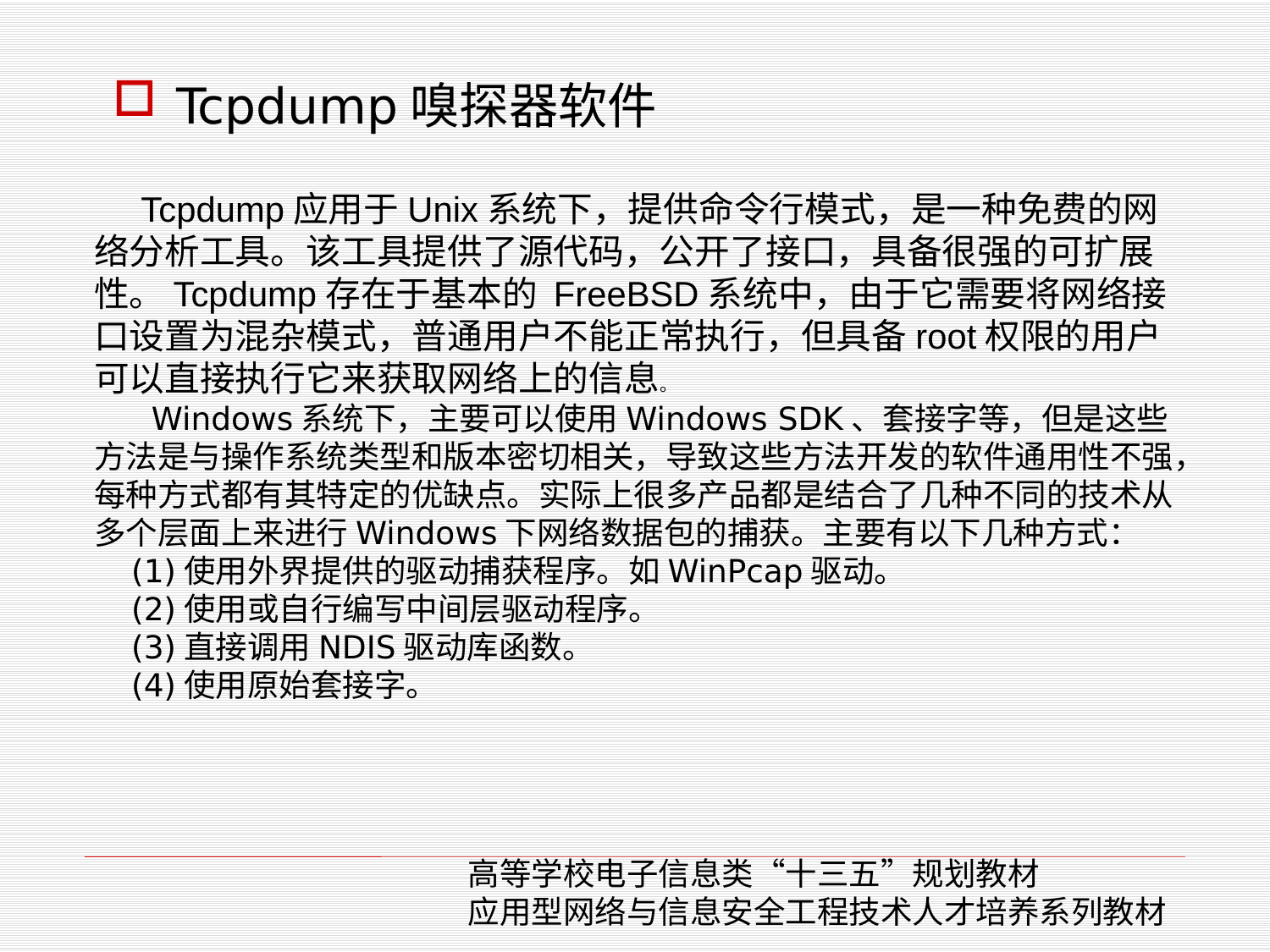

Tcpdump嗅探器软件
 Tcpdump应用于Unix系统下，提供命令行模式，是一种免费的网络分析工具。该工具提供了源代码，公开了接口，具备很强的可扩展性。Tcpdump存在于基本的 FreeBSD系统中，由于它需要将网络接口设置为混杂模式，普通用户不能正常执行，但具备root权限的用户可以直接执行它来获取网络上的信息。
  Windows系统下，主要可以使用Windows SDK、套接字等，但是这些方法是与操作系统类型和版本密切相关，导致这些方法开发的软件通用性不强，每种方式都有其特定的优缺点。实际上很多产品都是结合了几种不同的技术从多个层面上来进行Windows下网络数据包的捕获。主要有以下几种方式：
(1)使用外界提供的驱动捕获程序。如WinPcap驱动。
(2)使用或自行编写中间层驱动程序。
(3)直接调用NDIS驱动库函数。
(4)使用原始套接字。
高等学校电子信息类“十三五”规划教材
应用型网络与信息安全工程技术人才培养系列教材